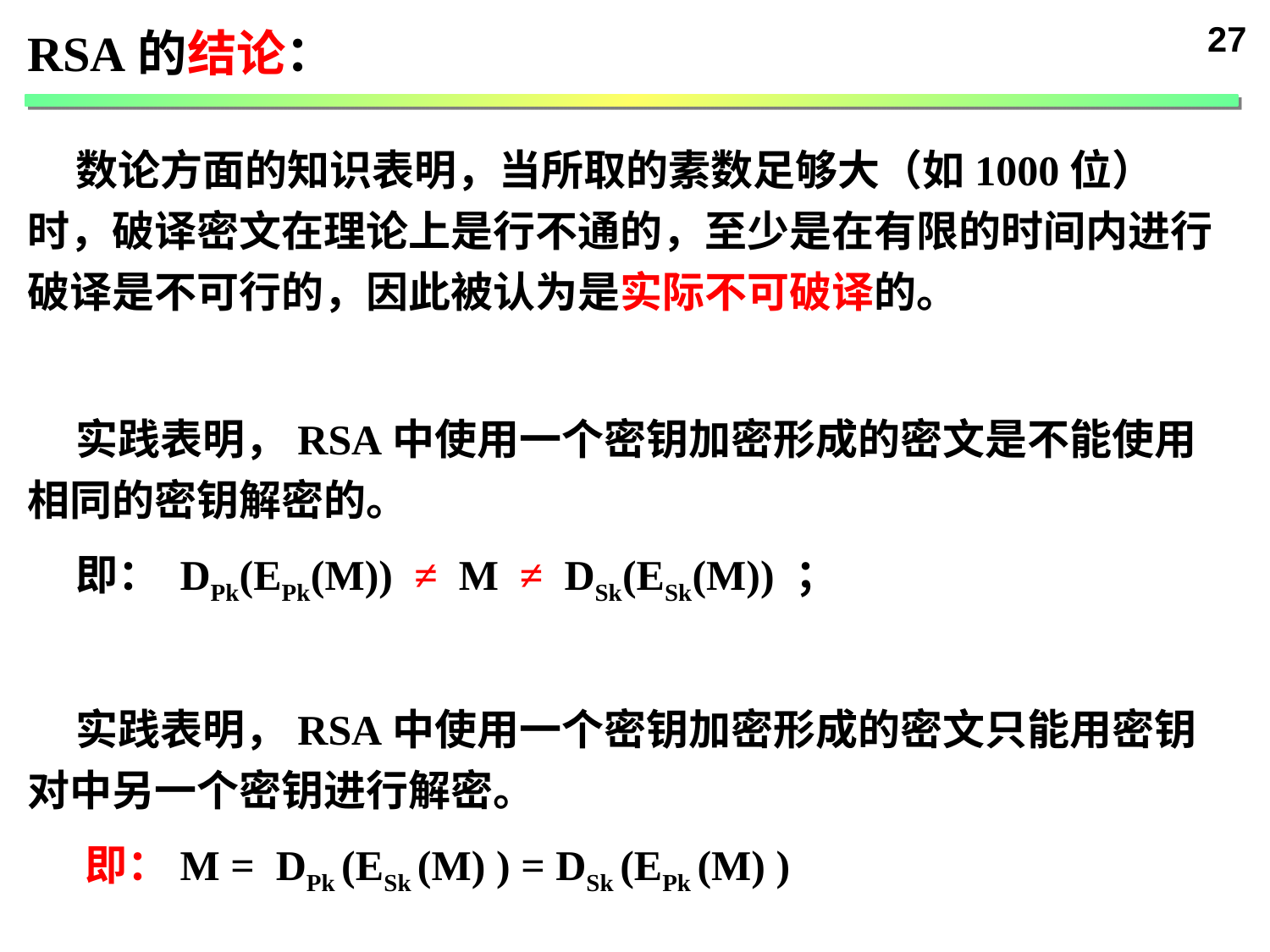

27
RSA的结论：

    数论方面的知识表明，当所取的素数足够大（如1000位）时，破译密文在理论上是行不通的，至少是在有限的时间内进行破译是不可行的，因此被认为是实际不可破译的。

    实践表明，RSA中使用一个密钥加密形成的密文是不能使用相同的密钥解密的。
    即： DPk(EPk(M))  ≠  M  ≠  DSk(ESk(M)) ；

    实践表明，RSA中使用一个密钥加密形成的密文只能用密钥对中另一个密钥进行解密。
     即：M =  DPk (ESk (M) ) = DSk (EPk (M) )